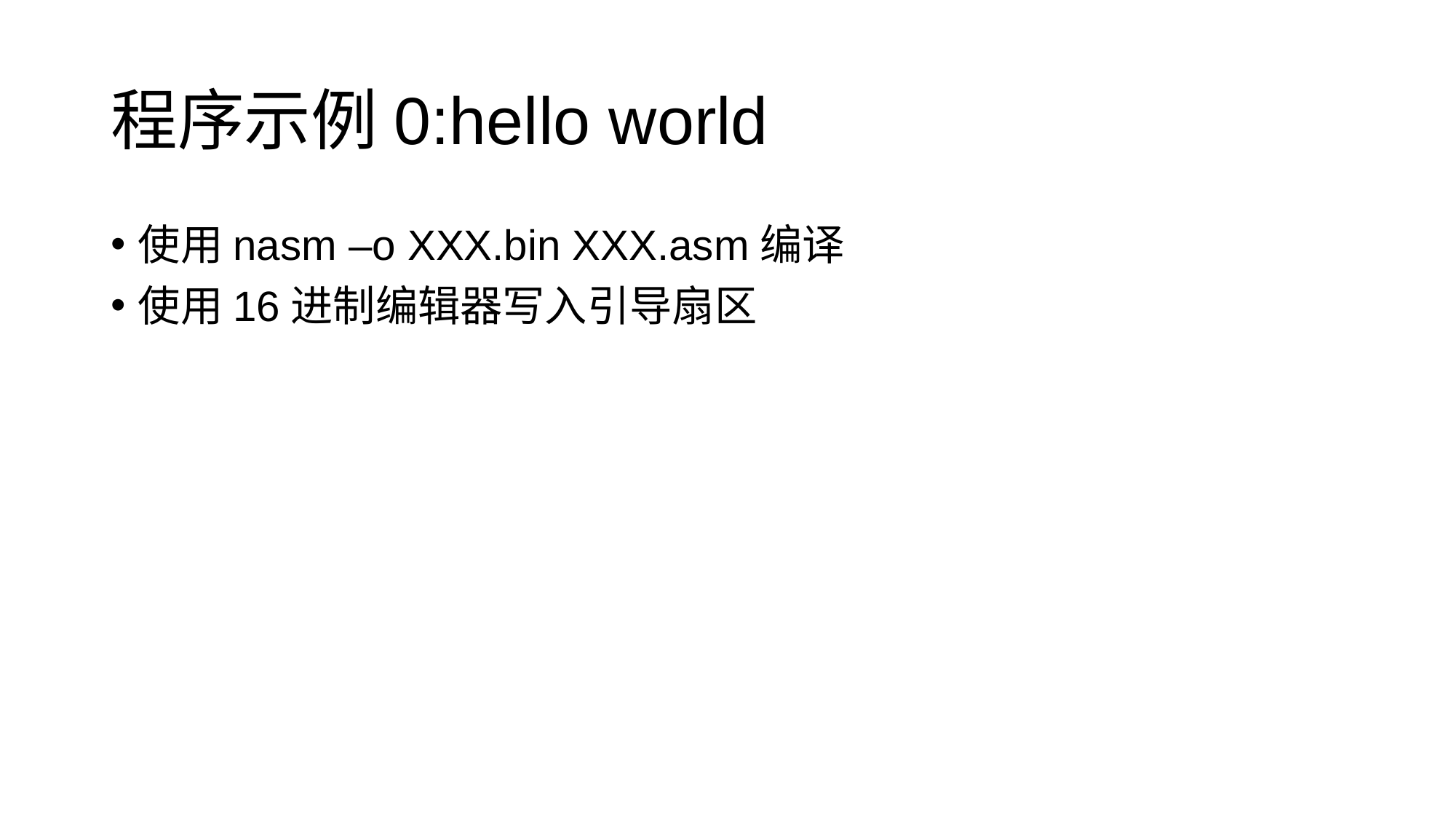

# 程序示例0:hello world
使用nasm –o XXX.bin XXX.asm编译
使用16进制编辑器写入引导扇区